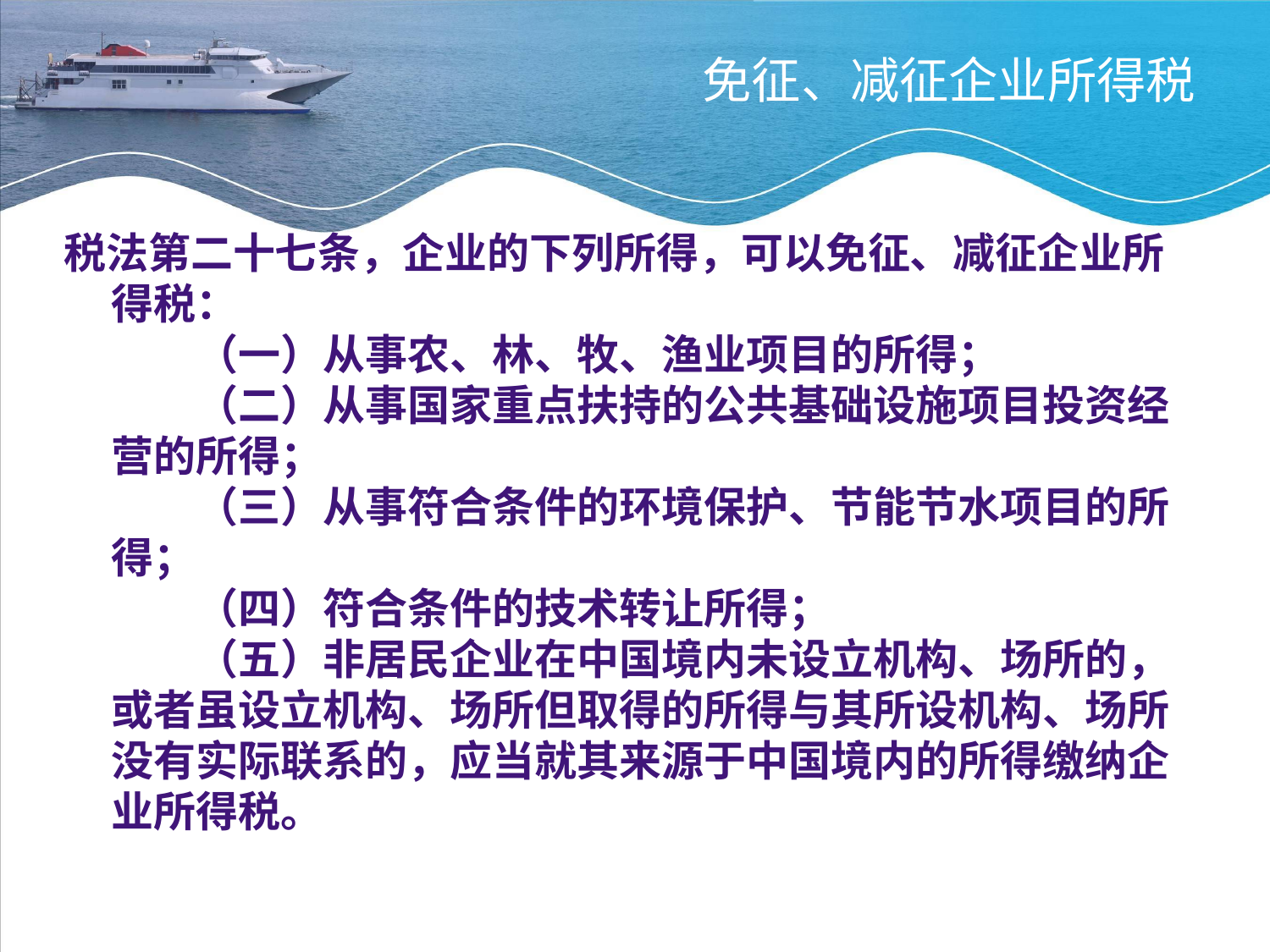

# 免征、减征企业所得税
税法第二十七条，企业的下列所得，可以免征、减征企业所得税：
　　（一）从事农、林、牧、渔业项目的所得；
　　（二）从事国家重点扶持的公共基础设施项目投资经营的所得；
　　（三）从事符合条件的环境保护、节能节水项目的所得；
　　（四）符合条件的技术转让所得；
　　（五）非居民企业在中国境内未设立机构、场所的，或者虽设立机构、场所但取得的所得与其所设机构、场所没有实际联系的，应当就其来源于中国境内的所得缴纳企业所得税。